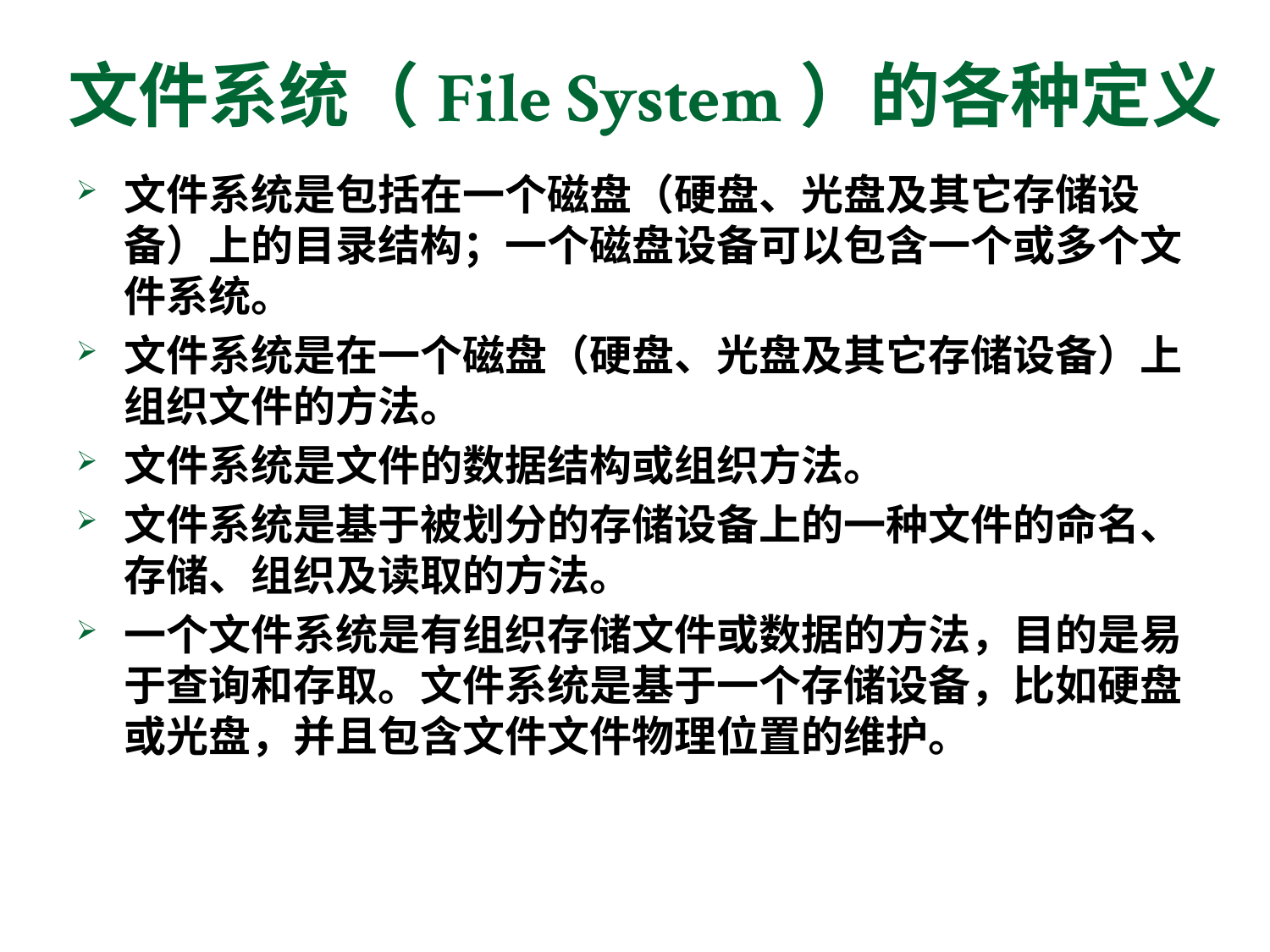

# 文件系统（File System）的各种定义
文件系统是包括在一个磁盘（硬盘、光盘及其它存储设备）上的目录结构；一个磁盘设备可以包含一个或多个文件系统。
文件系统是在一个磁盘（硬盘、光盘及其它存储设备）上组织文件的方法。
文件系统是文件的数据结构或组织方法。
文件系统是基于被划分的存储设备上的一种文件的命名、存储、组织及读取的方法。
一个文件系统是有组织存储文件或数据的方法，目的是易于查询和存取。文件系统是基于一个存储设备，比如硬盘或光盘，并且包含文件文件物理位置的维护。